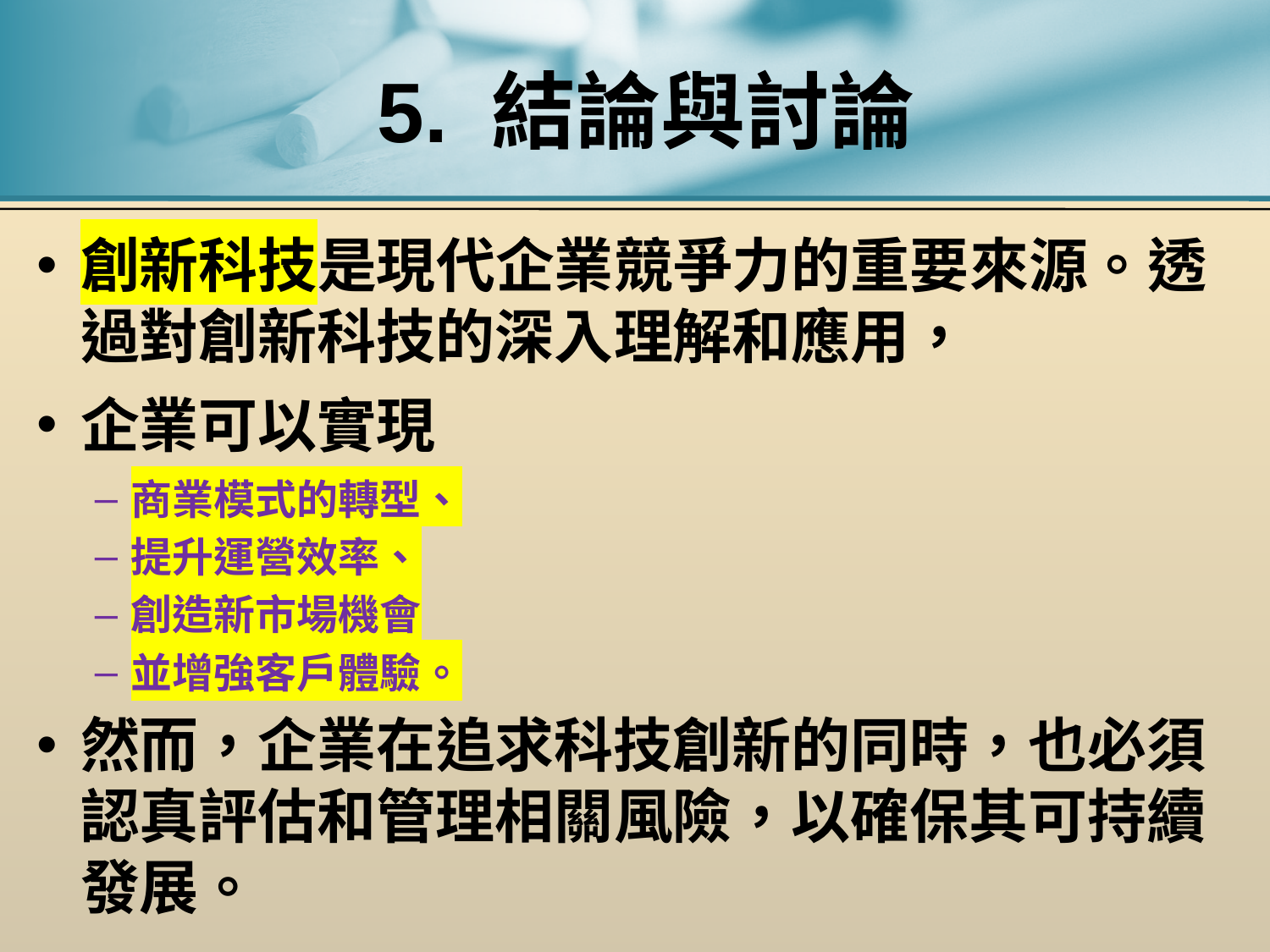

# 5. 結論與討論
創新科技是現代企業競爭力的重要來源。透過對創新科技的深入理解和應用，
企業可以實現
商業模式的轉型、
提升運營效率、
創造新市場機會
並增強客戶體驗。
然而，企業在追求科技創新的同時，也必須認真評估和管理相關風險，以確保其可持續發展。